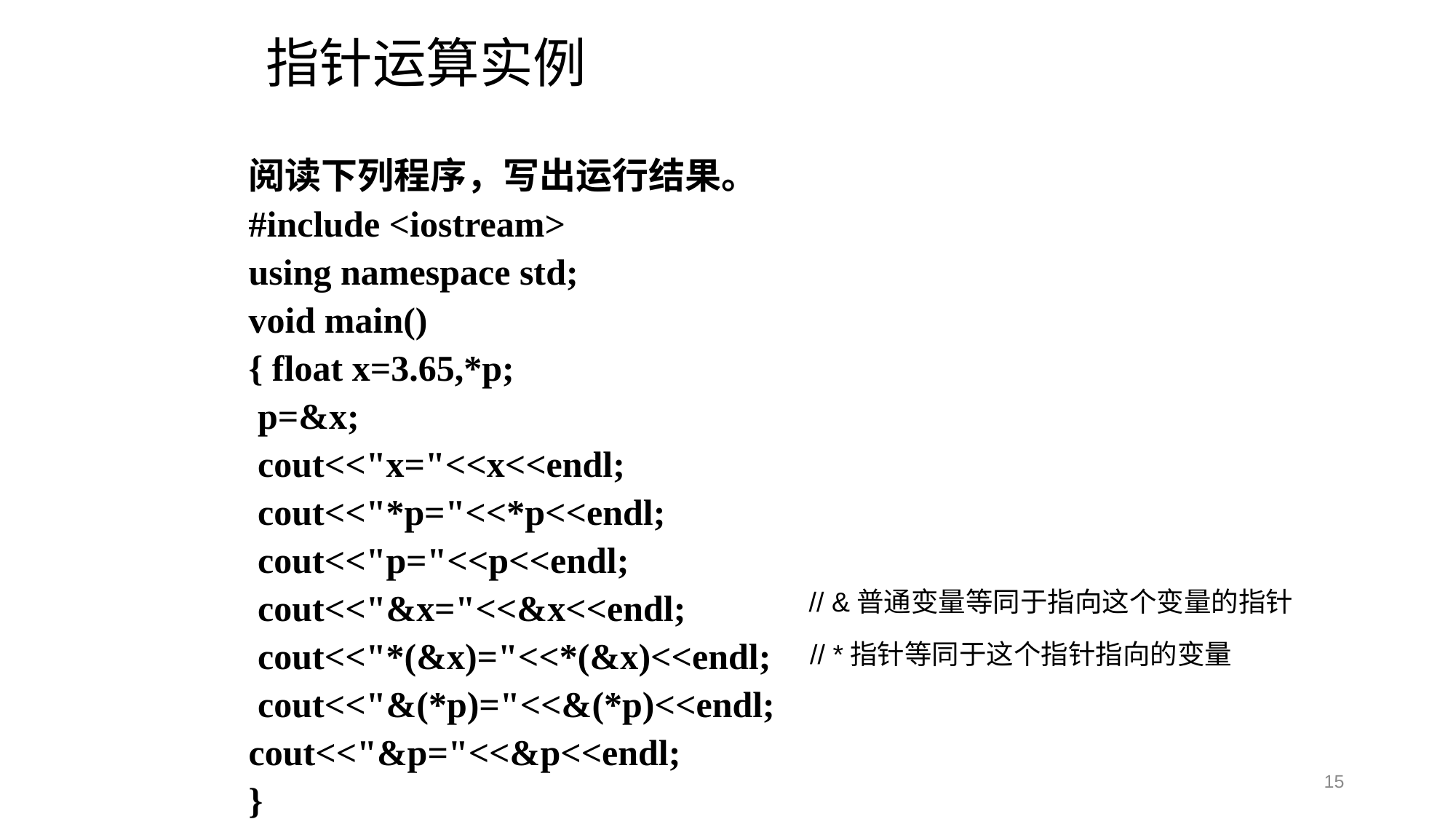

# 指针运算实例
阅读下列程序，写出运行结果。
#include <iostream>
using namespace std;
void main()
{ float x=3.65,*p;
 p=&x;
 cout<<"x="<<x<<endl;
 cout<<"*p="<<*p<<endl;
 cout<<"p="<<p<<endl;
 cout<<"&x="<<&x<<endl;
 cout<<"*(&x)="<<*(&x)<<endl;
 cout<<"&(*p)="<<&(*p)<<endl;
cout<<"&p="<<&p<<endl;
}
// &普通变量等同于指向这个变量的指针
// *指针等同于这个指针指向的变量
15